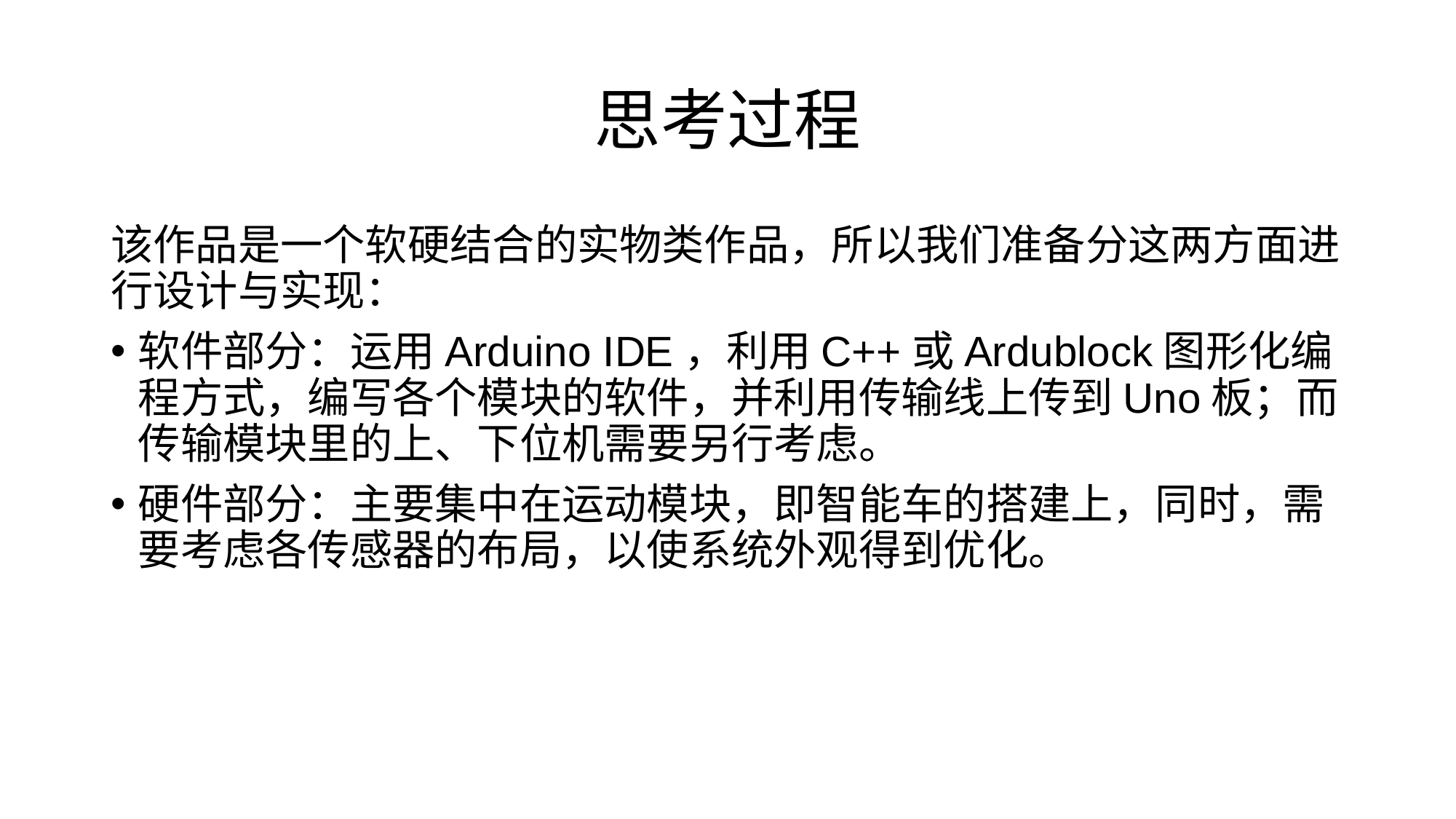

# 思考过程
该作品是一个软硬结合的实物类作品，所以我们准备分这两方面进行设计与实现：
软件部分：运用Arduino IDE，利用C++或Ardublock图形化编程方式，编写各个模块的软件，并利用传输线上传到Uno板；而传输模块里的上、下位机需要另行考虑。
硬件部分：主要集中在运动模块，即智能车的搭建上，同时，需要考虑各传感器的布局，以使系统外观得到优化。